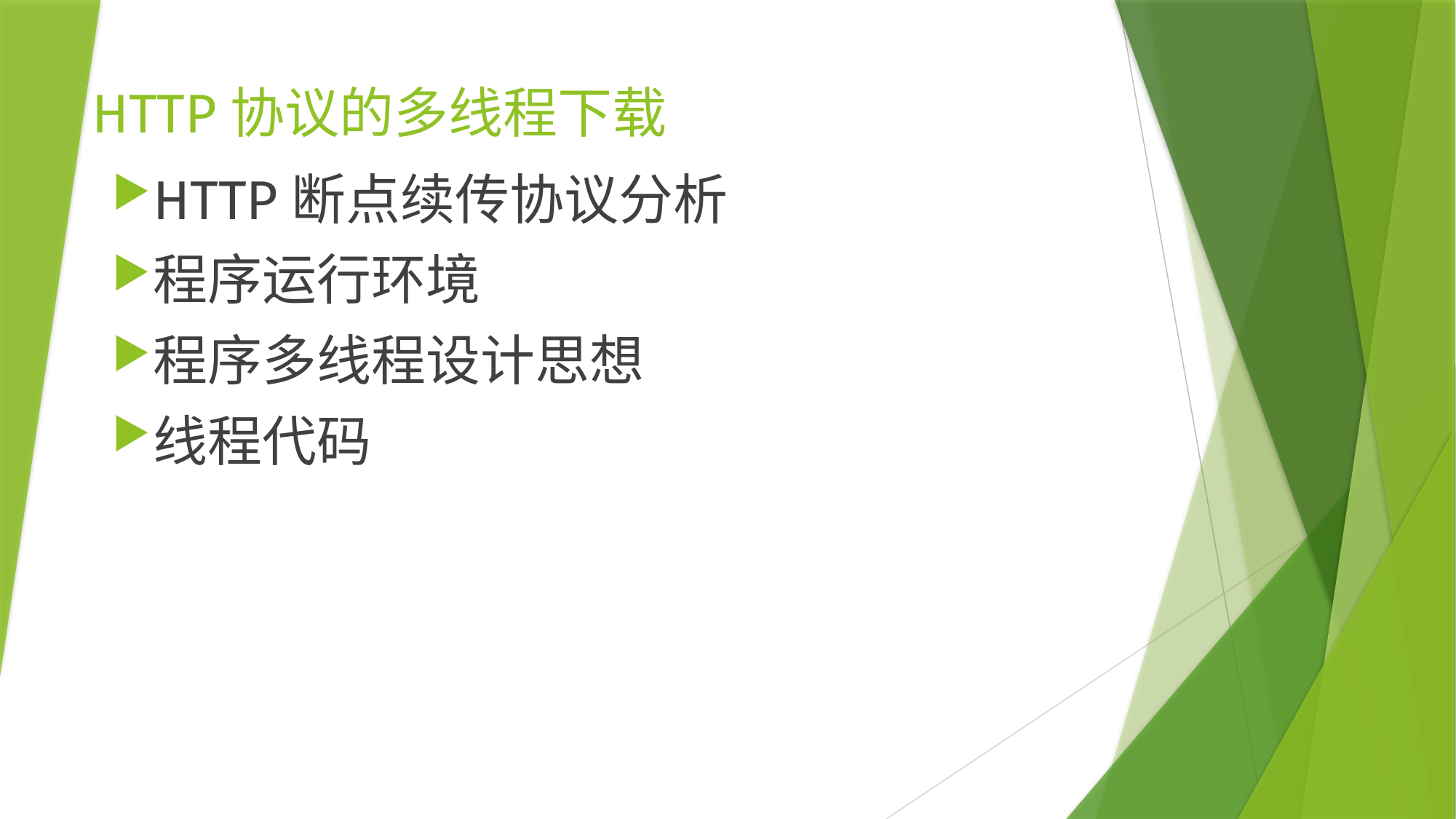

HTTP协议的多线程下载
HTTP断点续传协议分析
程序运行环境
程序多线程设计思想
线程代码